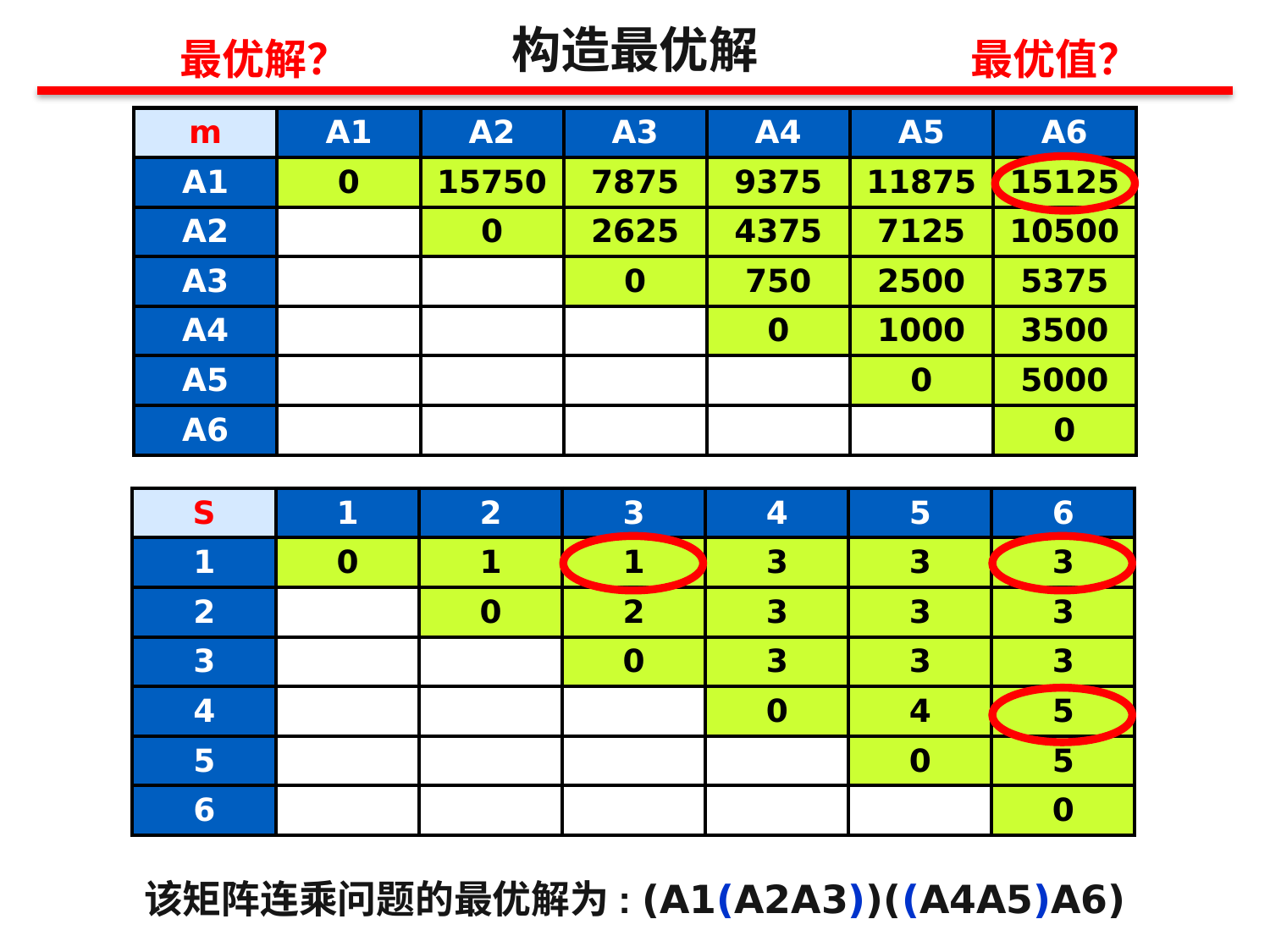

最优解？
最优值？
构造最优解
| m | A1 | A2 | A3 | A4 | A5 | A6 |
| --- | --- | --- | --- | --- | --- | --- |
| A1 | 0 | 15750 | 7875 | 9375 | 11875 | 15125 |
| A2 |  | 0 | 2625 | 4375 | 7125 | 10500 |
| A3 |  |  | 0 | 750 | 2500 | 5375 |
| A4 |  |  |  | 0 | 1000 | 3500 |
| A5 |  |  |  |  | 0 | 5000 |
| A6 |  |  |  |  |  | 0 |

| S | 1 | 2 | 3 | 4 | 5 | 6 |
| --- | --- | --- | --- | --- | --- | --- |
| 1 | 0 | 1 | 1 | 3 | 3 | 3 |
| 2 |  | 0 | 2 | 3 | 3 | 3 |
| 3 |  |  | 0 | 3 | 3 | 3 |
| 4 |  |  |  | 0 | 4 | 5 |
| 5 |  |  |  |  | 0 | 5 |
| 6 |  |  |  |  |  | 0 |

该矩阵连乘问题的最优解为: (A1(A2A3))((A4A5)A6)